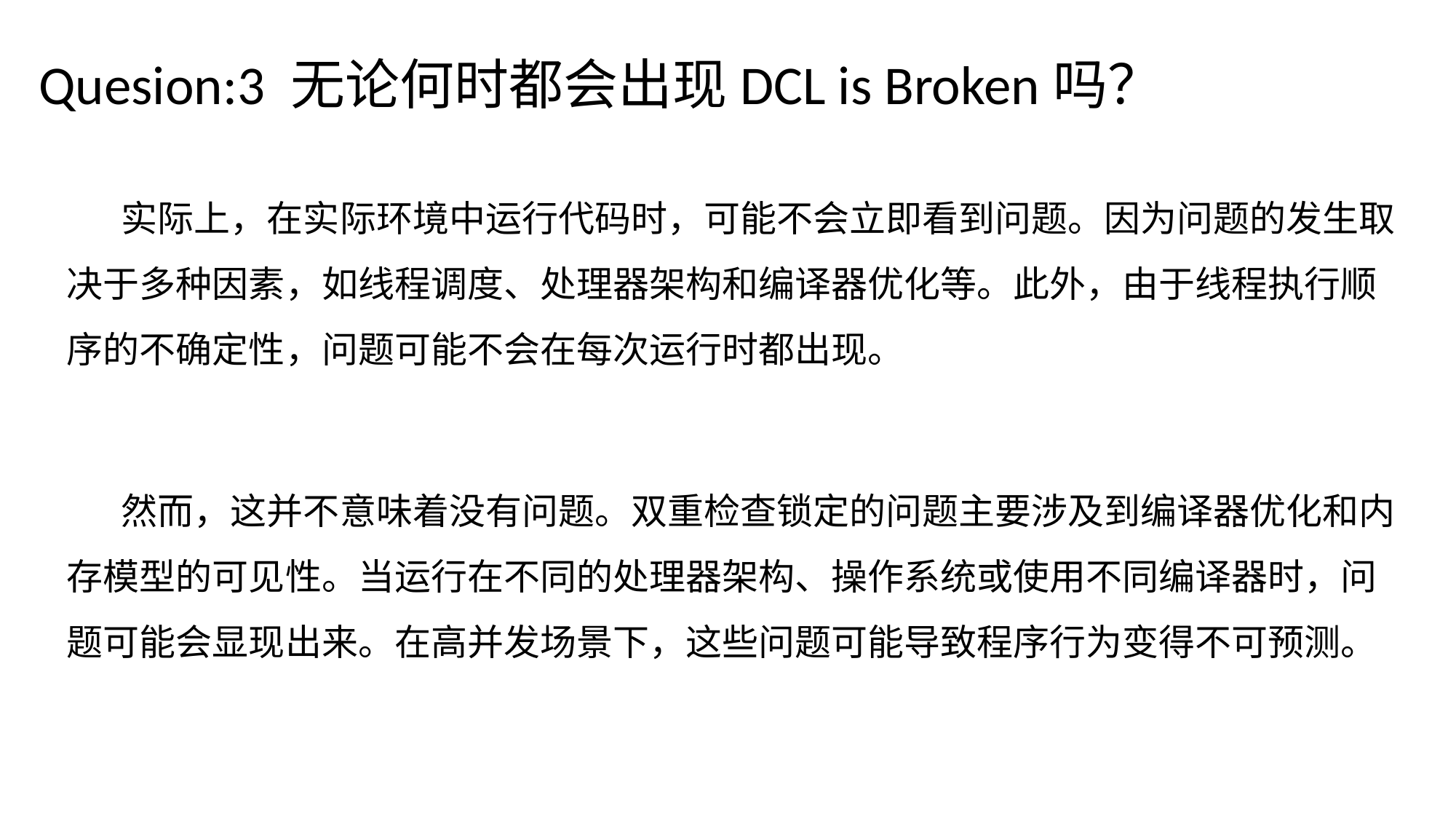

# Quesion:3 无论何时都会出现DCL is Broken吗？
实际上，在实际环境中运行代码时，可能不会立即看到问题。因为问题的发生取决于多种因素，如线程调度、处理器架构和编译器优化等。此外，由于线程执行顺序的不确定性，问题可能不会在每次运行时都出现。

然而，这并不意味着没有问题。双重检查锁定的问题主要涉及到编译器优化和内存模型的可见性。当运行在不同的处理器架构、操作系统或使用不同编译器时，问题可能会显现出来。在高并发场景下，这些问题可能导致程序行为变得不可预测。